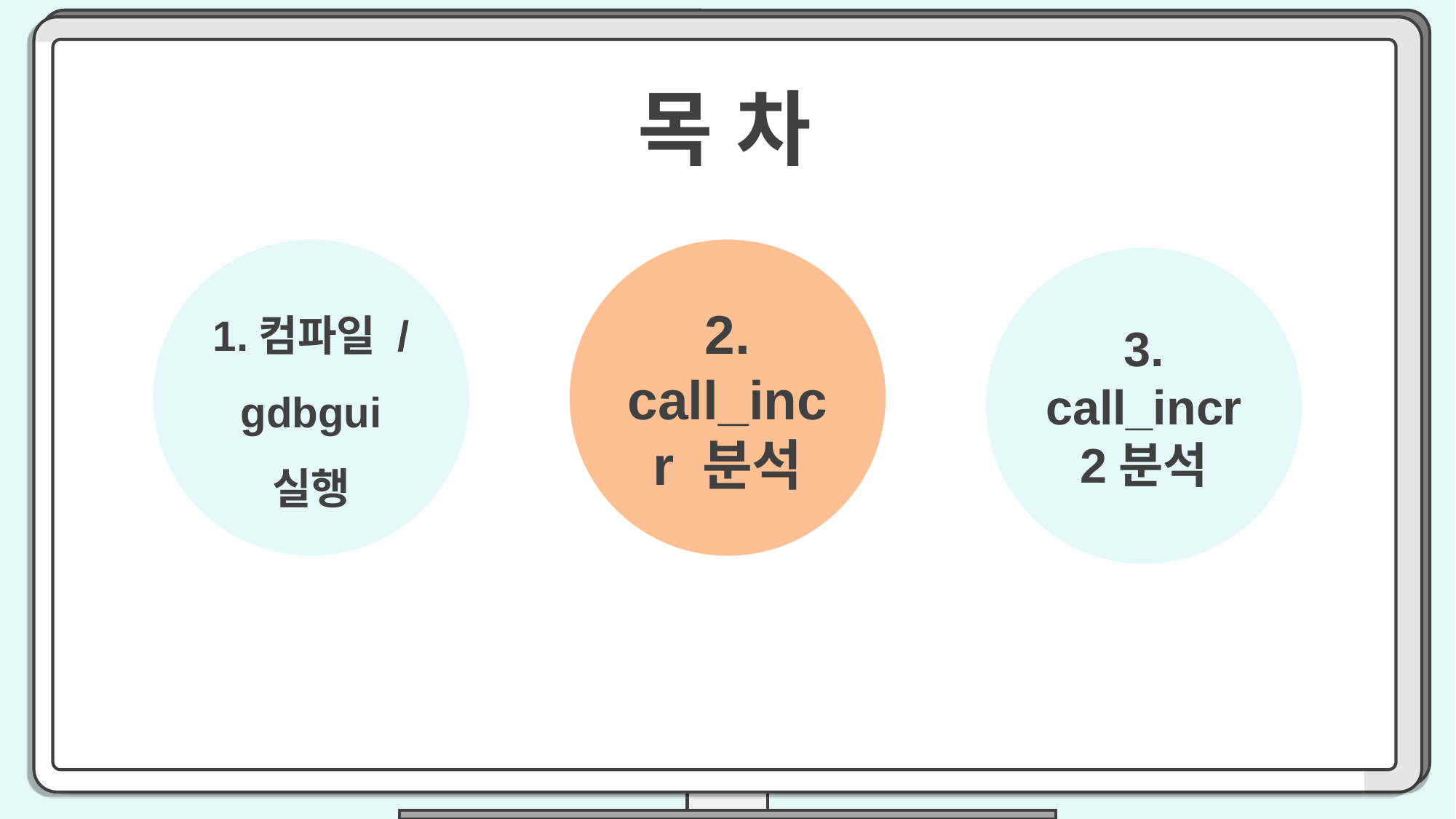

t

목 차
1.컴파일 /
gdbgui
실행

2.
call_incr 분석

3.
call_incr2분석